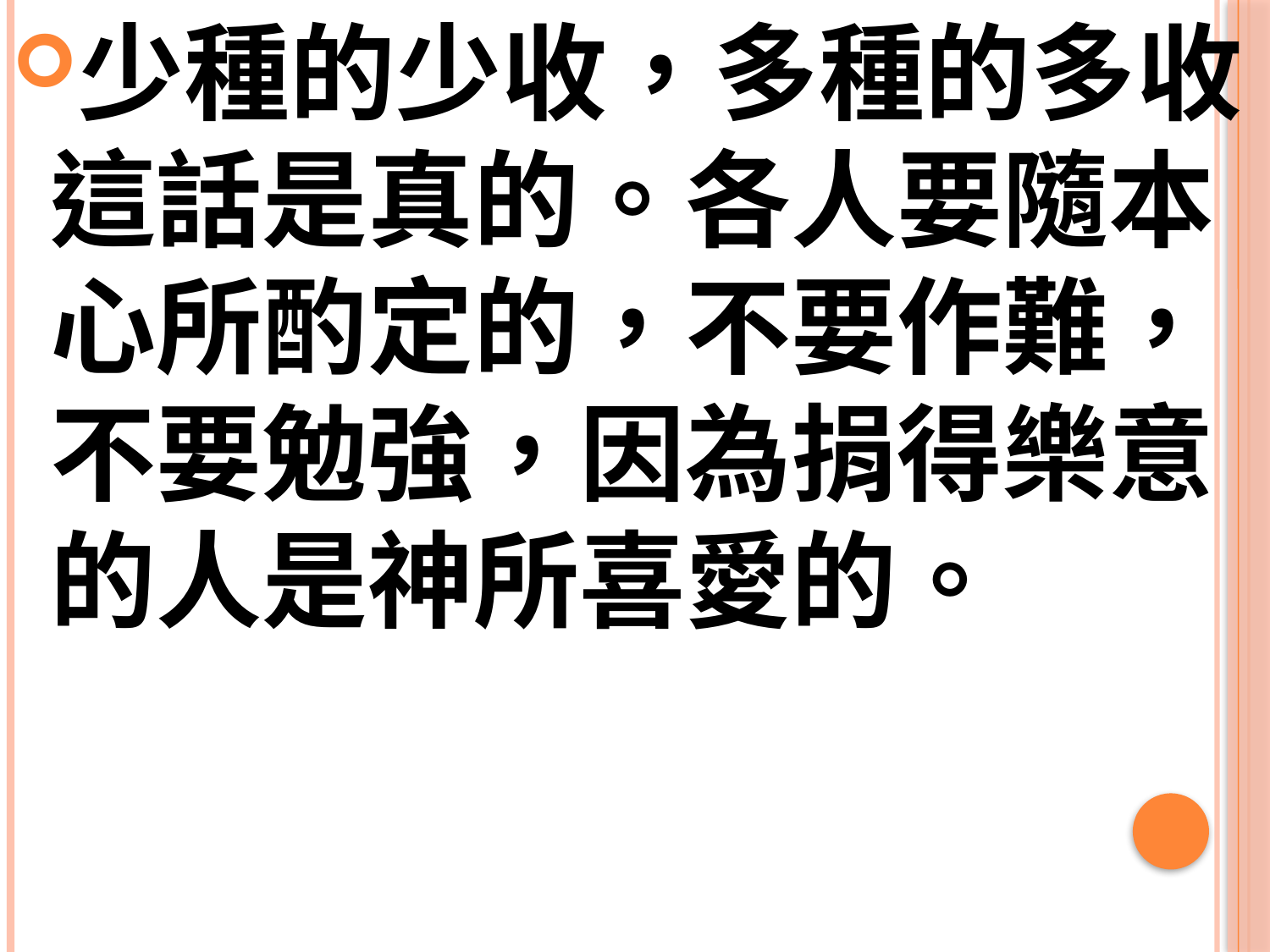

少種的少收，多種的多收，這話是真的。各人要隨本心所酌定的，不要作難，不要勉強，因為捐得樂意的人是神所喜愛的。